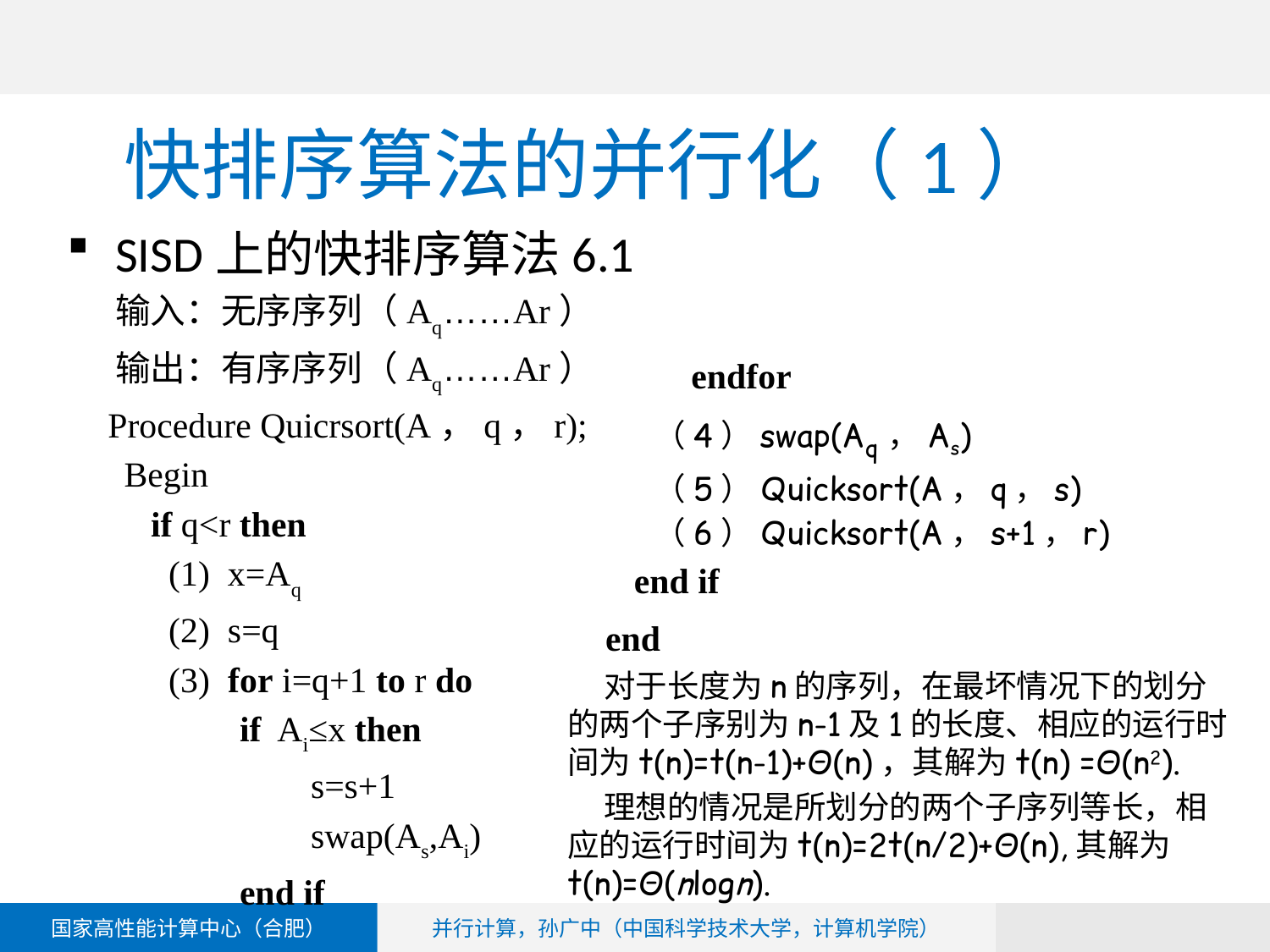

# 快排序算法的并行化（1）
SISD上的快排序算法6.1
     输入：无序序列（Aq……Ar）
     输出：有序序列（Aq……Ar）
     Procedure Quicrsort(A，q，r);
 Begin
    if q<r then
      (1)  x=Aq
      (2)  s=q
      (3)  for i=q+1 to r do
              if  Ai≤x then
                      s=s+1
                      swap(As,Ai)
              end if
             endfor
           （4）swap(Aq，As)
           （5）Quicksort(A，q，s)
           （6）Quicksort(A，s+1，r)
         end if
   end
    对于长度为n的序列，在最坏情况下的划分的两个子序别为n-1及1的长度、相应的运行时间为t(n)=t(n-1)+Θ(n)，其解为t(n) =Θ(n2).
    理想的情况是所划分的两个子序列等长，相应的运行时间为t(n)=2t(n/2)+Θ(n),其解为t(n)=Θ(nlogn).
7